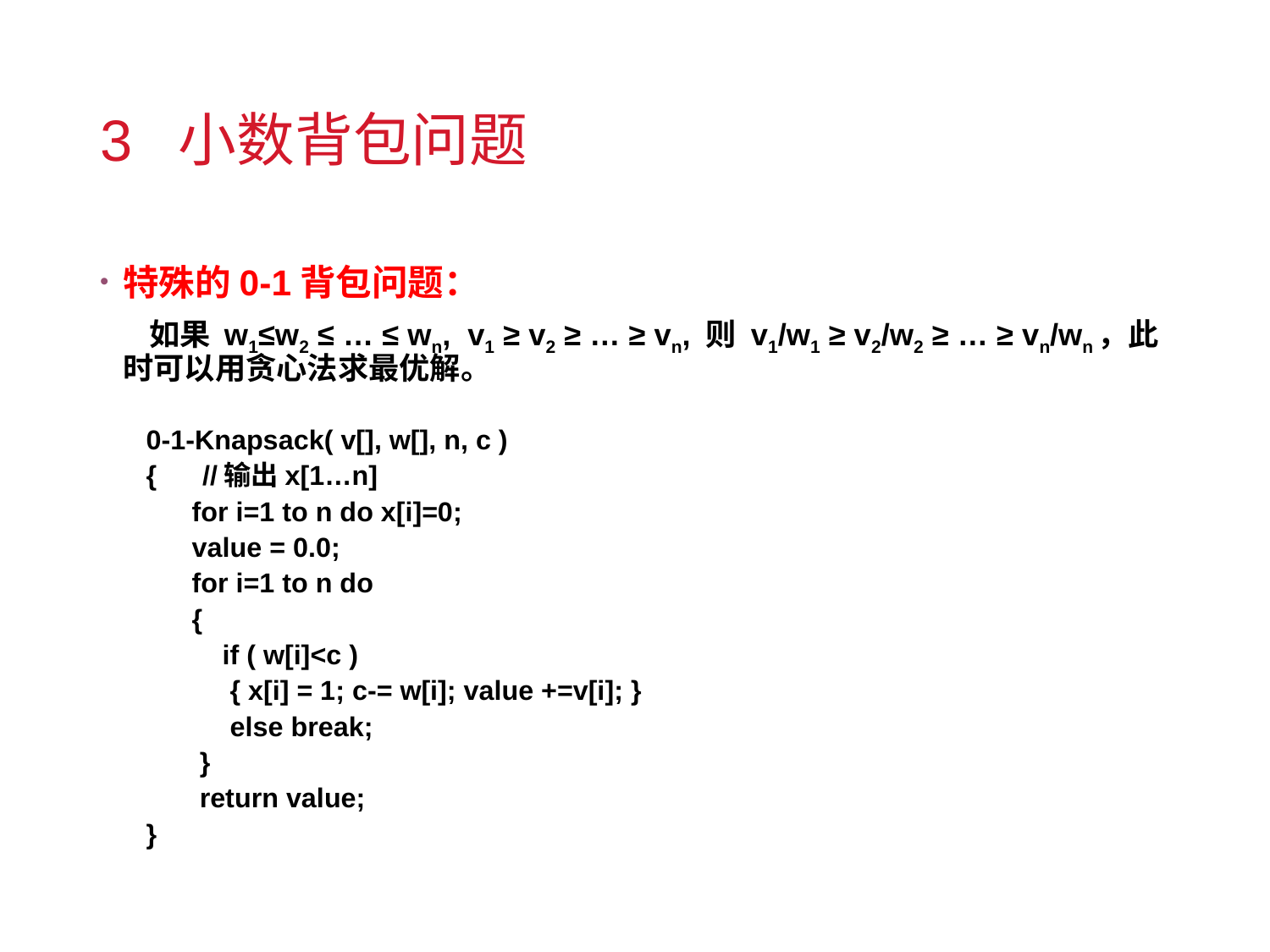

# 3  小数背包问题
特殊的0-1背包问题：
      如果 w1≤w2 ≤ … ≤ wn,  v1 ≥ v2 ≥ … ≥ vn, 则 v1/w1 ≥ v2/w2 ≥ … ≥ vn/wn，此时可以用贪心法求最优解。

0-1-Knapsack( v[], w[], n, c )
{      //输出x[1…n]
      for i=1 to n do x[i]=0;
      value = 0.0;
      for i=1 to n do
      {
          if ( w[i]<c )
           { x[i] = 1; c-= w[i]; value +=v[i]; }
           else break;
       }
       return value;
}